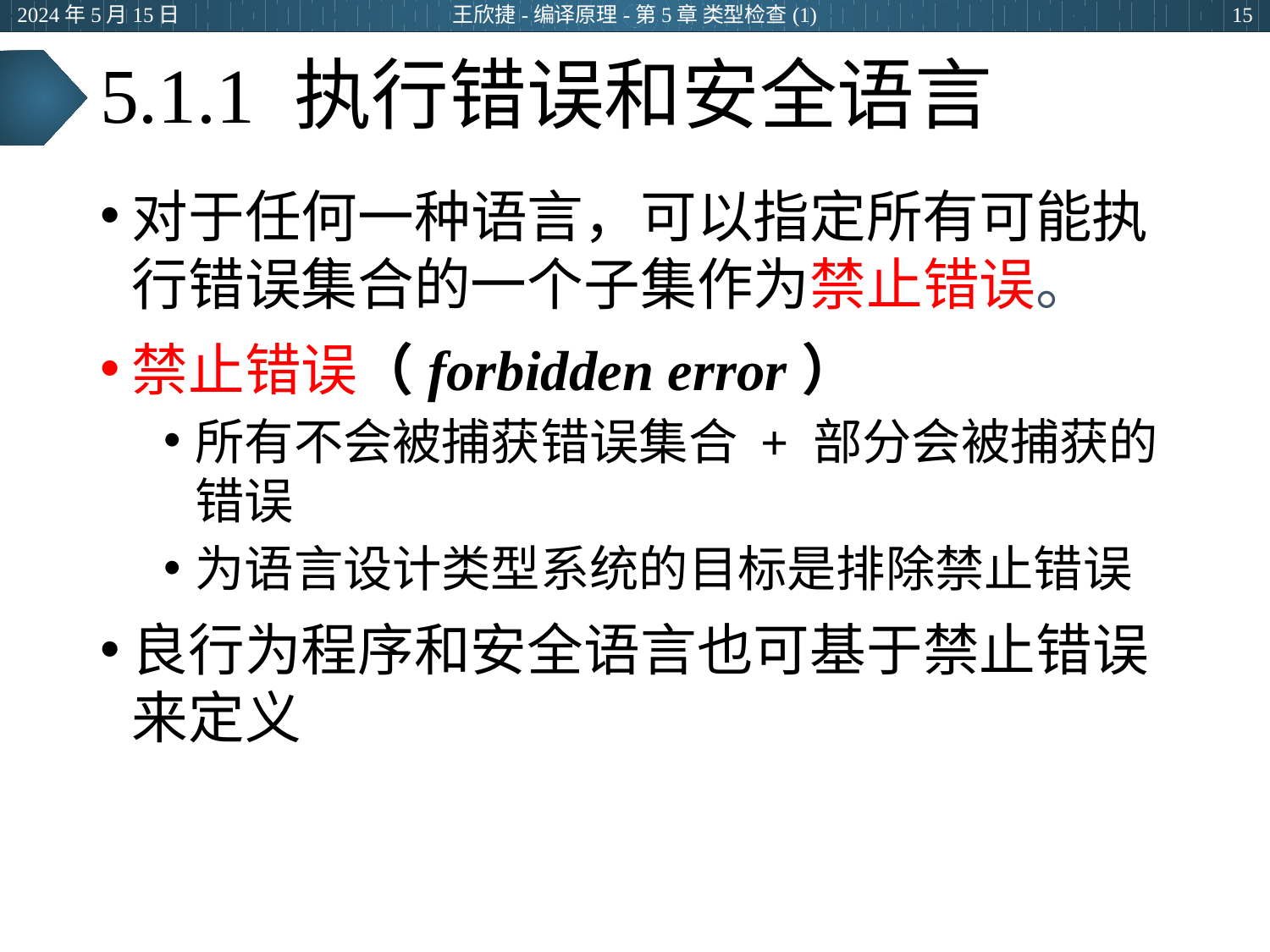

2024年5月15日
王欣捷-编译原理-第5章 类型检查(1)
15
# 5.1.1 执行错误和安全语言
对于任何一种语言，可以指定所有可能执行错误集合的一个子集作为禁止错误。
禁止错误（forbidden error）
所有不会被捕获错误集合 + 部分会被捕获的错误
为语言设计类型系统的目标是排除禁止错误
良行为程序和安全语言也可基于禁止错误来定义